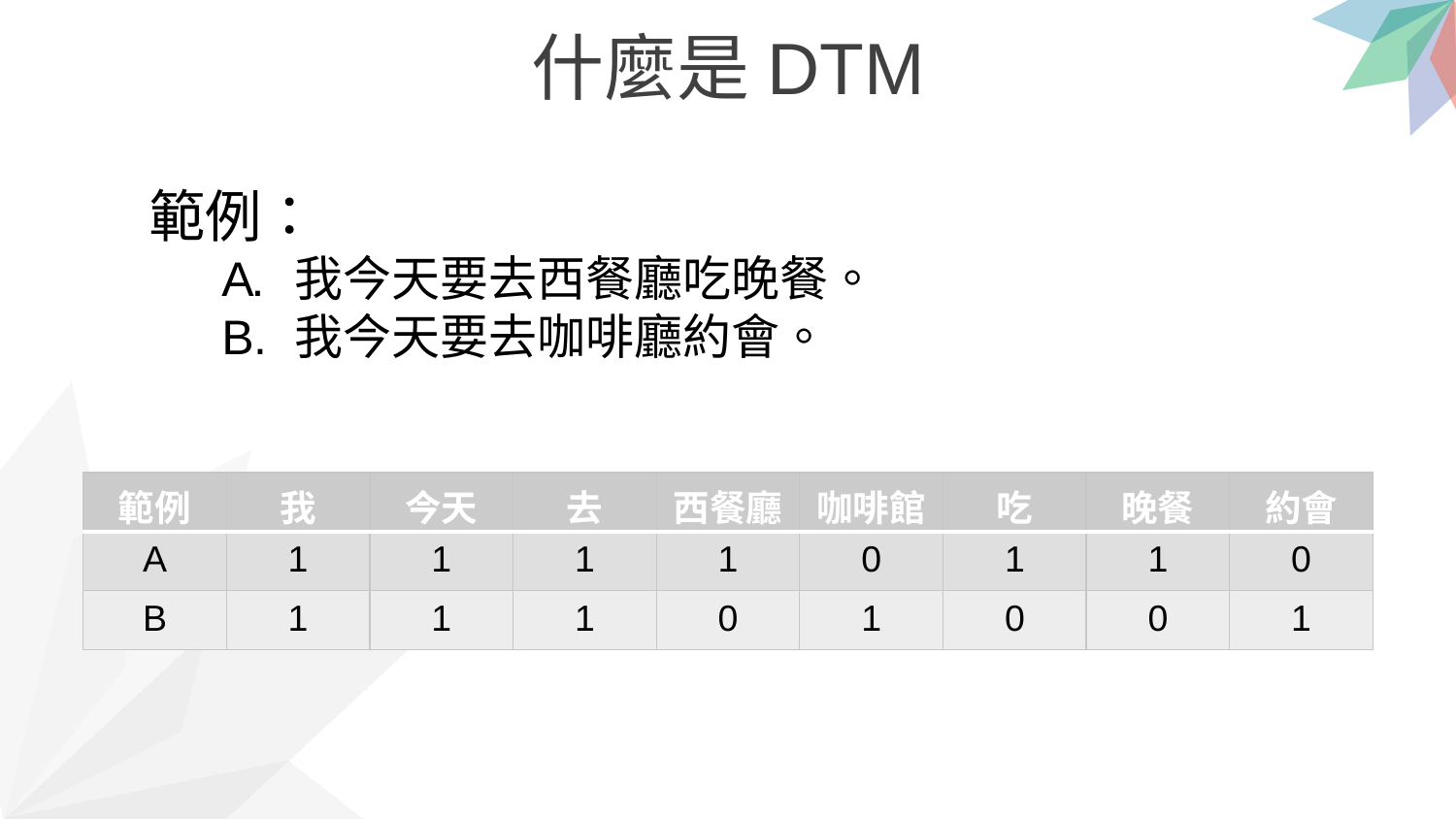

什麼是DTM
範例：
我今天要去西餐廳吃晚餐。
我今天要去咖啡廳約會。

| 範例 | 我 | 今天 | 去 | 西餐廳 | 咖啡館 | 吃 | 晚餐 | 約會 |
| --- | --- | --- | --- | --- | --- | --- | --- | --- |
| A | 1 | 1 | 1 | 1 | 0 | 1 | 1 | 0 |
| B | 1 | 1 | 1 | 0 | 1 | 0 | 0 | 1 |